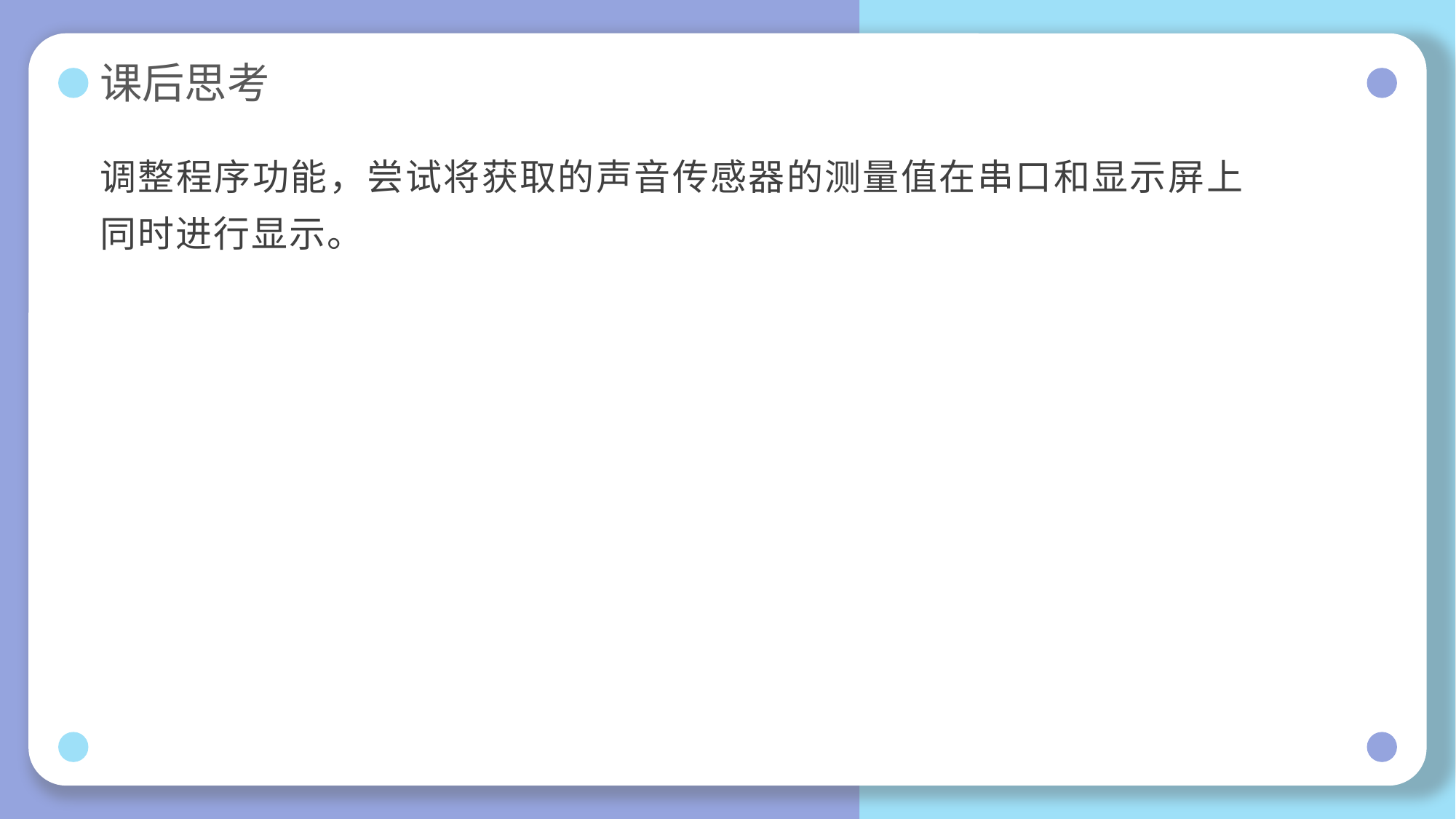

# 课后思考
调整程序功能，尝试将获取的声音传感器的测量值在串口和显示屏上同时进行显示。